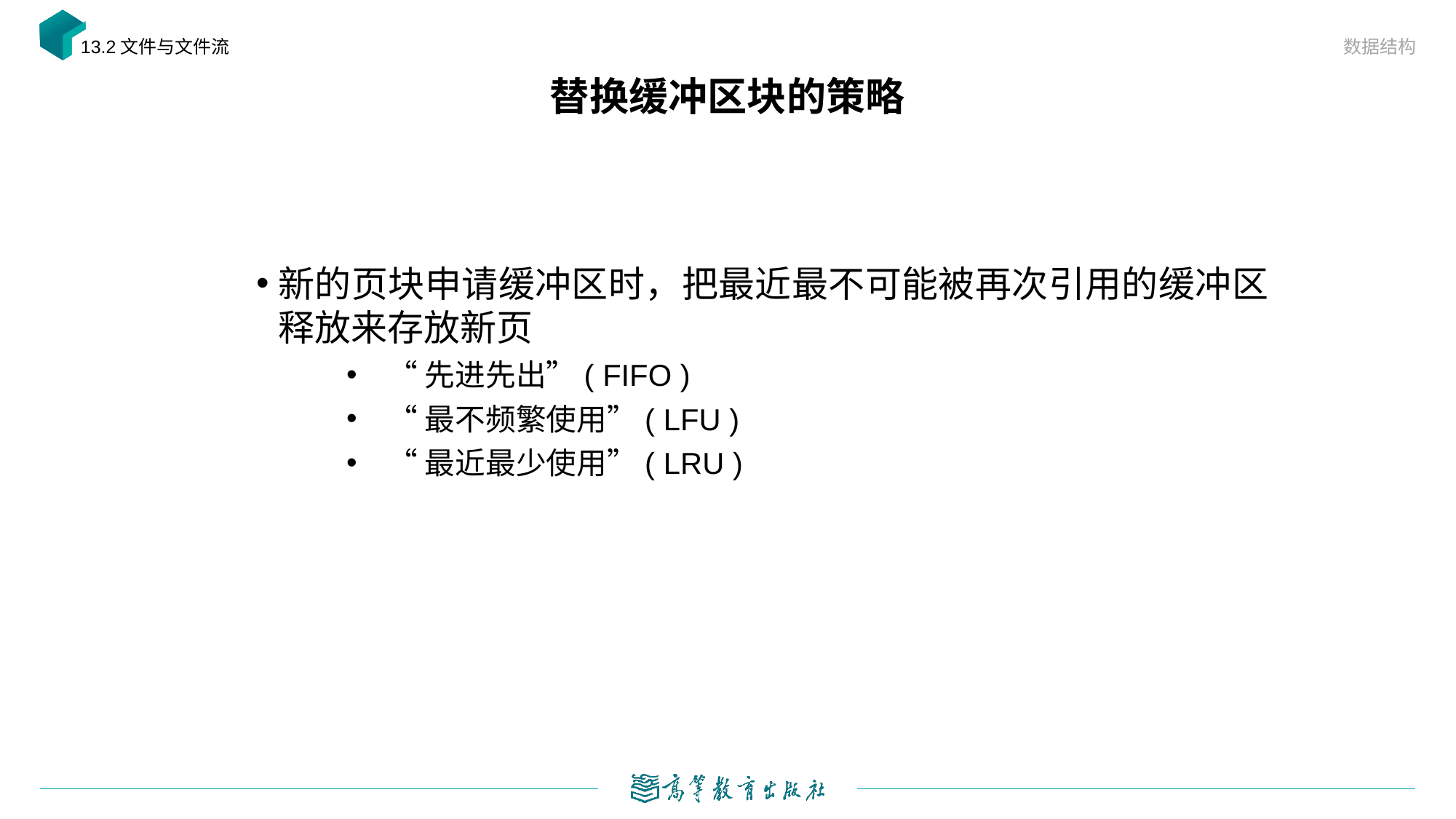

数据结构
13.2文件与文件流
# 替换缓冲区块的策略
新的页块申请缓冲区时，把最近最不可能被再次引用的缓冲区释放来存放新页
“先进先出”( FIFO )
“最不频繁使用”( LFU )
“最近最少使用”( LRU )